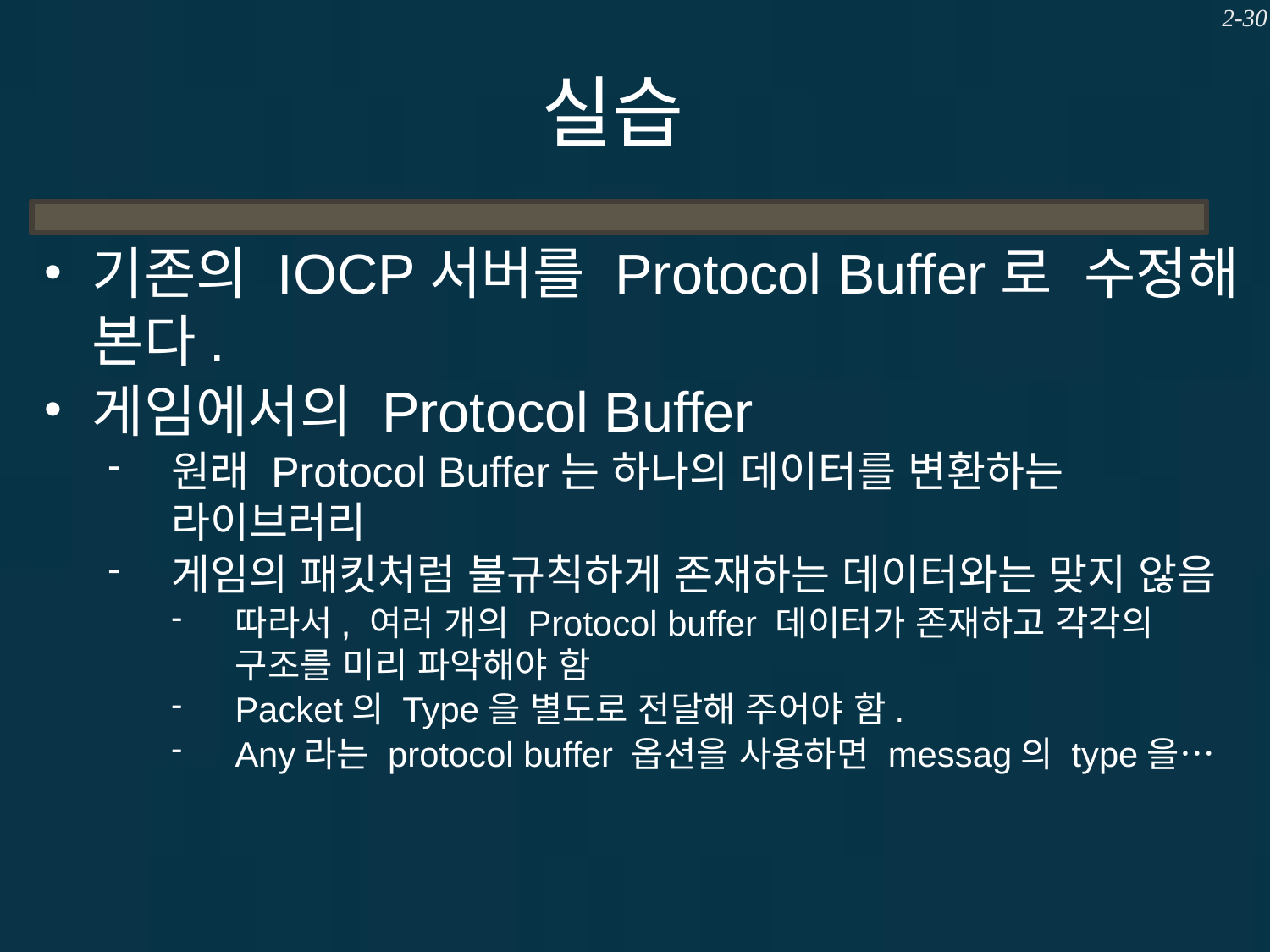

2-30
# 실습

기존의 IOCP서버를 Protocol Buffer로  수정해 본다.
게임에서의 Protocol Buffer
원래 Protocol Buffer는 하나의 데이터를 변환하는          라이브러리
게임의 패킷처럼 불규칙하게 존재하는 데이터와는 맞지 않음
따라서, 여러 개의 Protocol buffer 데이터가 존재하고 각각의     구조를 미리 파악해야 함
Packet의 Type을 별도로 전달해 주어야 함.
Any라는 protocol buffer 옵션을 사용하면 messag의 type을…